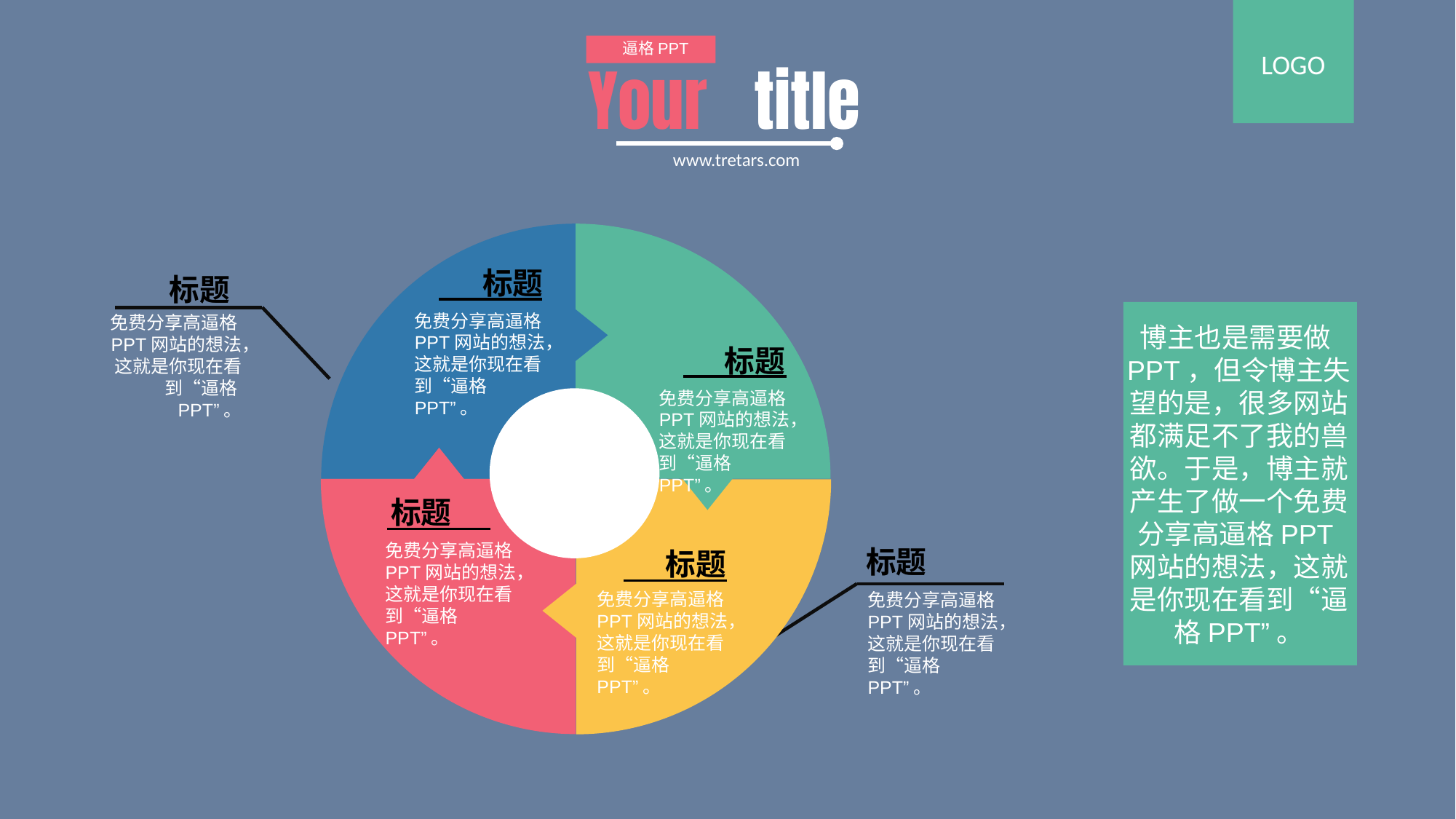

逼格PPT

Your   title

www.tretars.com

标题
免费分享高逼格PPT网站的想法，这就是你现在看到“逼格PPT”。

标题
免费分享高逼格PPT网站的想法，这就是你现在看到“逼格PPT”。

标题
免费分享高逼格PPT网站的想法，这就是你现在看到“逼格PPT”。
标题
免费分享高逼格PPT网站的想法，这就是你现在看到“逼格PPT”。

标题
免费分享高逼格PPT网站的想法，这就是你现在看到“逼格PPT”。
标题

免费分享高逼格PPT网站的想法，这就是你现在看到“逼格PPT”。

博主也是需要做PPT，但令博主失望的是，很多网站都满足不了我的兽欲。于是，博主就产生了做一个免费分享高逼格PPT网站的想法，这就是你现在看到“逼格PPT”。